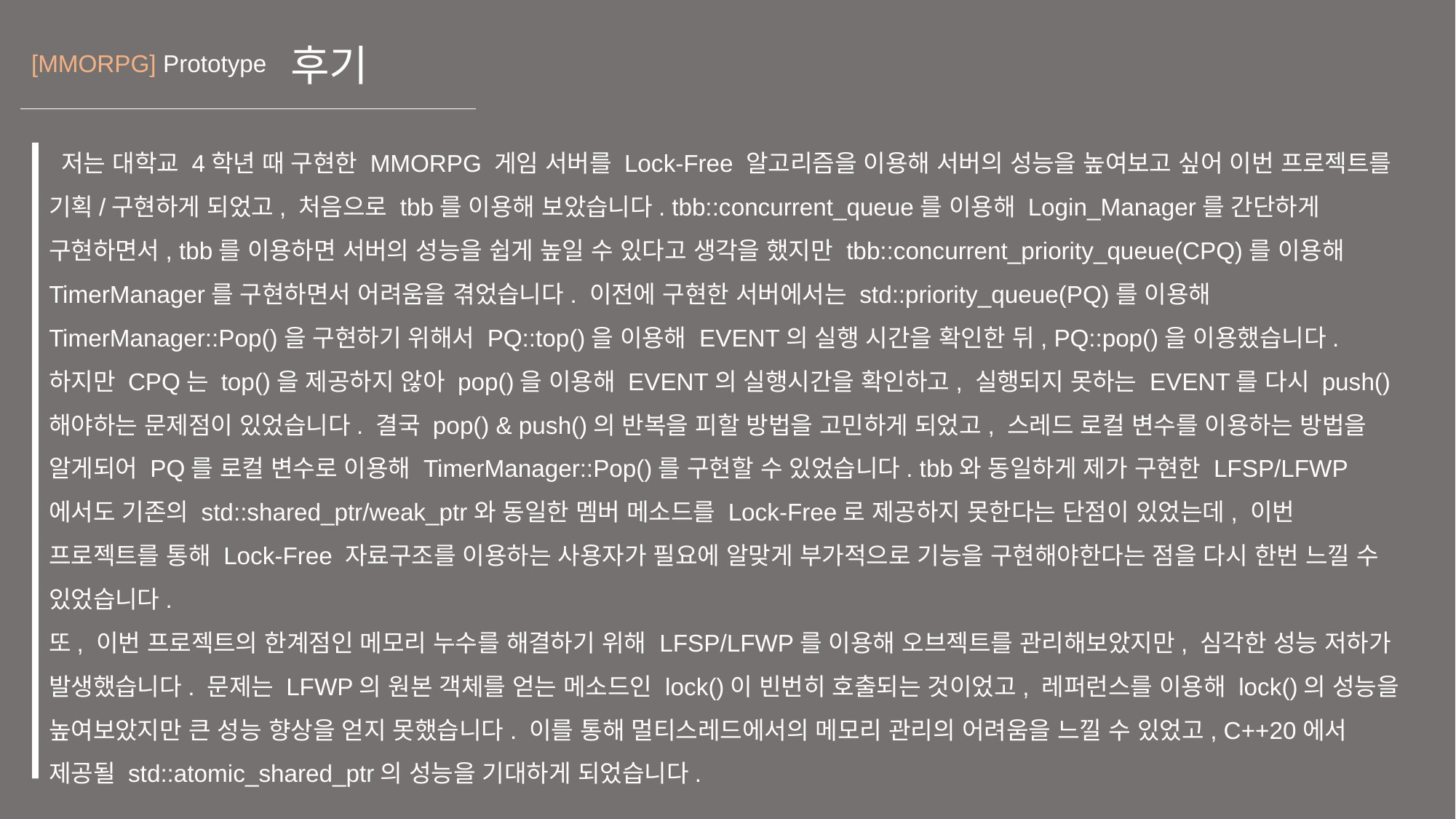

# 후기
[MMORPG] Prototype
 저는 대학교 4학년 때 구현한 MMORPG 게임 서버를 Lock-Free 알고리즘을 이용해 서버의 성능을 높여보고 싶어 이번 프로젝트를 기획/구현하게 되었고, 처음으로 tbb를 이용해 보았습니다. tbb::concurrent_queue를 이용해 Login_Manager를 간단하게 구현하면서, tbb를 이용하면 서버의 성능을 쉽게 높일 수 있다고 생각을 했지만 tbb::concurrent_priority_queue(CPQ)를 이용해 TimerManager를 구현하면서 어려움을 겪었습니다. 이전에 구현한 서버에서는 std::priority_queue(PQ)를 이용해TimerManager::Pop()을 구현하기 위해서 PQ::top()을 이용해 EVENT의 실행 시간을 확인한 뒤, PQ::pop()을 이용했습니다. 하지만 CPQ는 top()을 제공하지 않아 pop()을 이용해 EVENT의 실행시간을 확인하고, 실행되지 못하는 EVENT를 다시 push()해야하는 문제점이 있었습니다. 결국 pop() & push()의 반복을 피할 방법을 고민하게 되었고, 스레드 로컬 변수를 이용하는 방법을 알게되어 PQ를 로컬 변수로 이용해 TimerManager::Pop()를 구현할 수 있었습니다. tbb와 동일하게 제가 구현한 LFSP/LFWP에서도 기존의 std::shared_ptr/weak_ptr와 동일한 멤버 메소드를 Lock-Free로 제공하지 못한다는 단점이 있었는데, 이번 프로젝트를 통해 Lock-Free 자료구조를 이용하는 사용자가 필요에 알맞게 부가적으로 기능을 구현해야한다는 점을 다시 한번 느낄 수 있었습니다.
또, 이번 프로젝트의 한계점인 메모리 누수를 해결하기 위해 LFSP/LFWP를 이용해 오브젝트를 관리해보았지만, 심각한 성능 저하가 발생했습니다. 문제는 LFWP의 원본 객체를 얻는 메소드인 lock()이 빈번히 호출되는 것이었고, 레퍼런스를 이용해 lock()의 성능을 높여보았지만 큰 성능 향상을 얻지 못했습니다. 이를 통해 멀티스레드에서의 메모리 관리의 어려움을 느낄 수 있었고, C++20에서 제공될 std::atomic_shared_ptr의 성능을 기대하게 되었습니다.